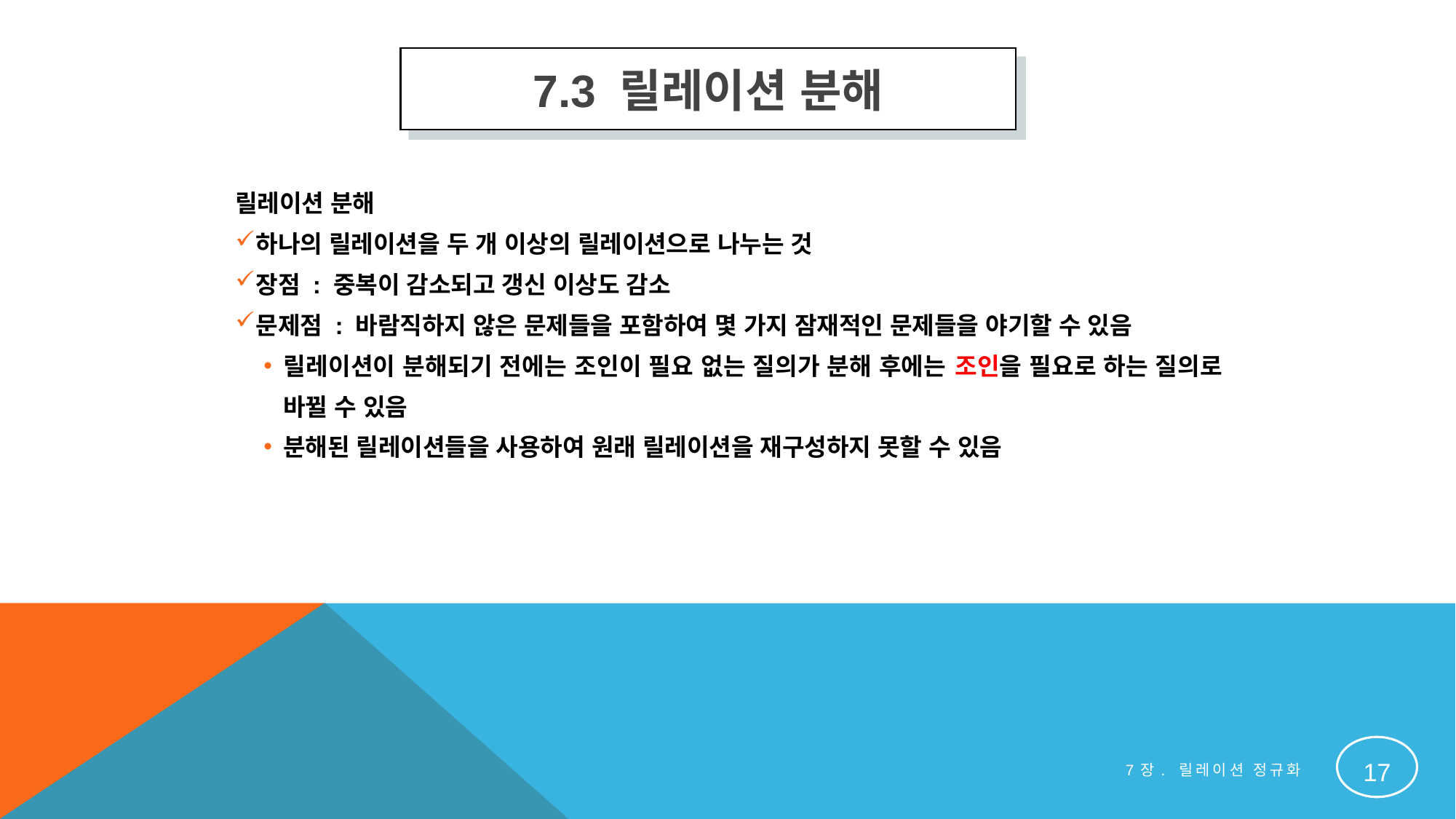

7.3 릴레이션 분해
릴레이션 분해
하나의 릴레이션을 두 개 이상의 릴레이션으로 나누는 것
장점 : 중복이 감소되고 갱신 이상도 감소
문제점 : 바람직하지 않은 문제들을 포함하여 몇 가지 잠재적인 문제들을 야기할 수 있음
릴레이션이 분해되기 전에는 조인이 필요 없는 질의가 분해 후에는 조인을 필요로 하는 질의로 바뀔 수 있음
분해된 릴레이션들을 사용하여 원래 릴레이션을 재구성하지 못할 수 있음

17
7장. 릴레이션 정규화